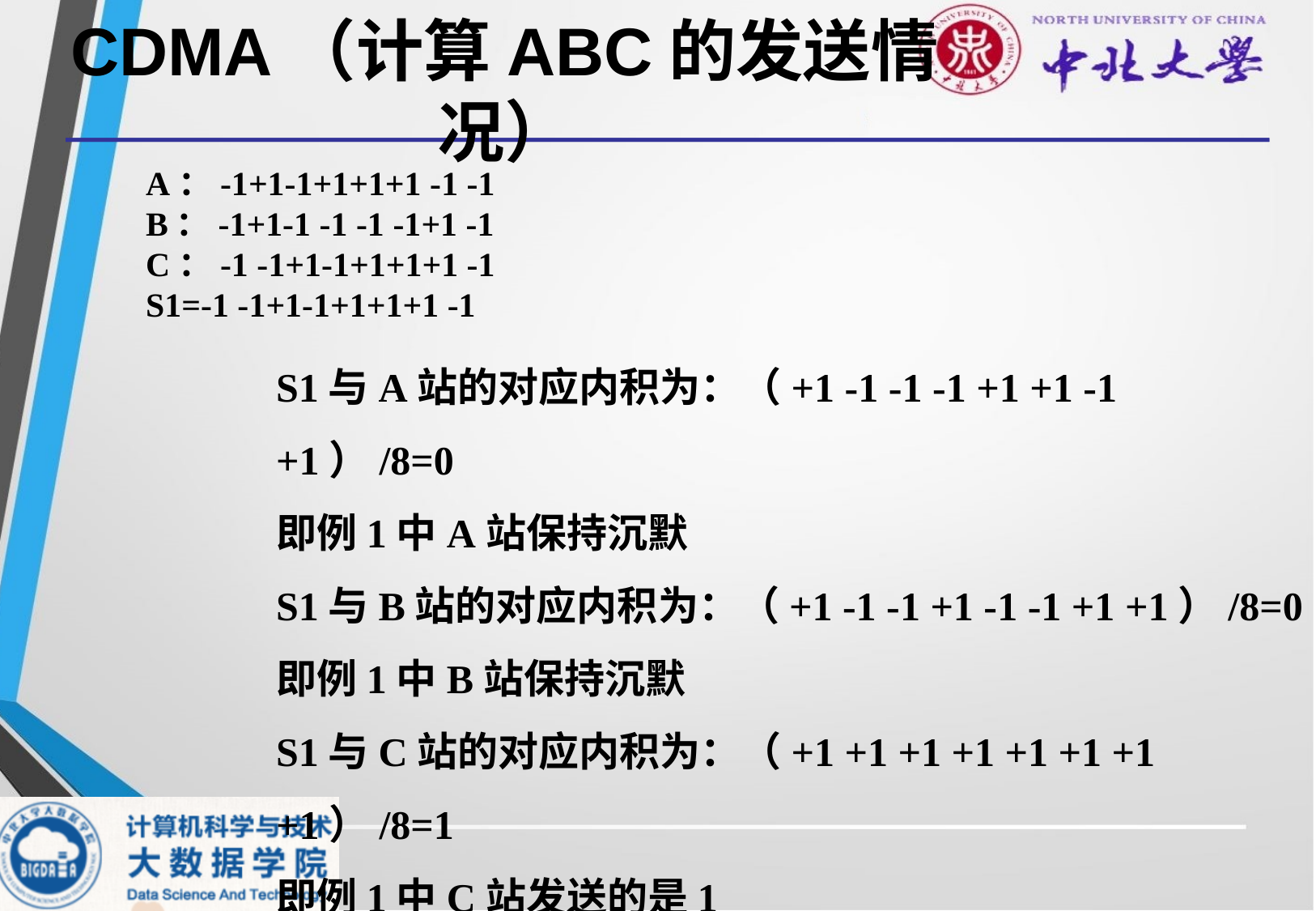

# CDMA（计算ABC的发送情况）

A：-1+1-1+1+1+1 -1 -1
B：-1+1-1 -1 -1 -1+1 -1
C：-1 -1+1-1+1+1+1 -1
S1=-1 -1+1-1+1+1+1 -1
S1与A站的对应内积为：（+1 -1 -1 -1 +1 +1 -1 +1）/8=0
即例1中A站保持沉默
S1与B站的对应内积为：（+1 -1 -1 +1 -1 -1 +1 +1）/8=0
即例1中B站保持沉默
S1与C站的对应内积为：（+1 +1 +1 +1 +1 +1 +1 +1）/8=1
即例1中C站发送的是1
20